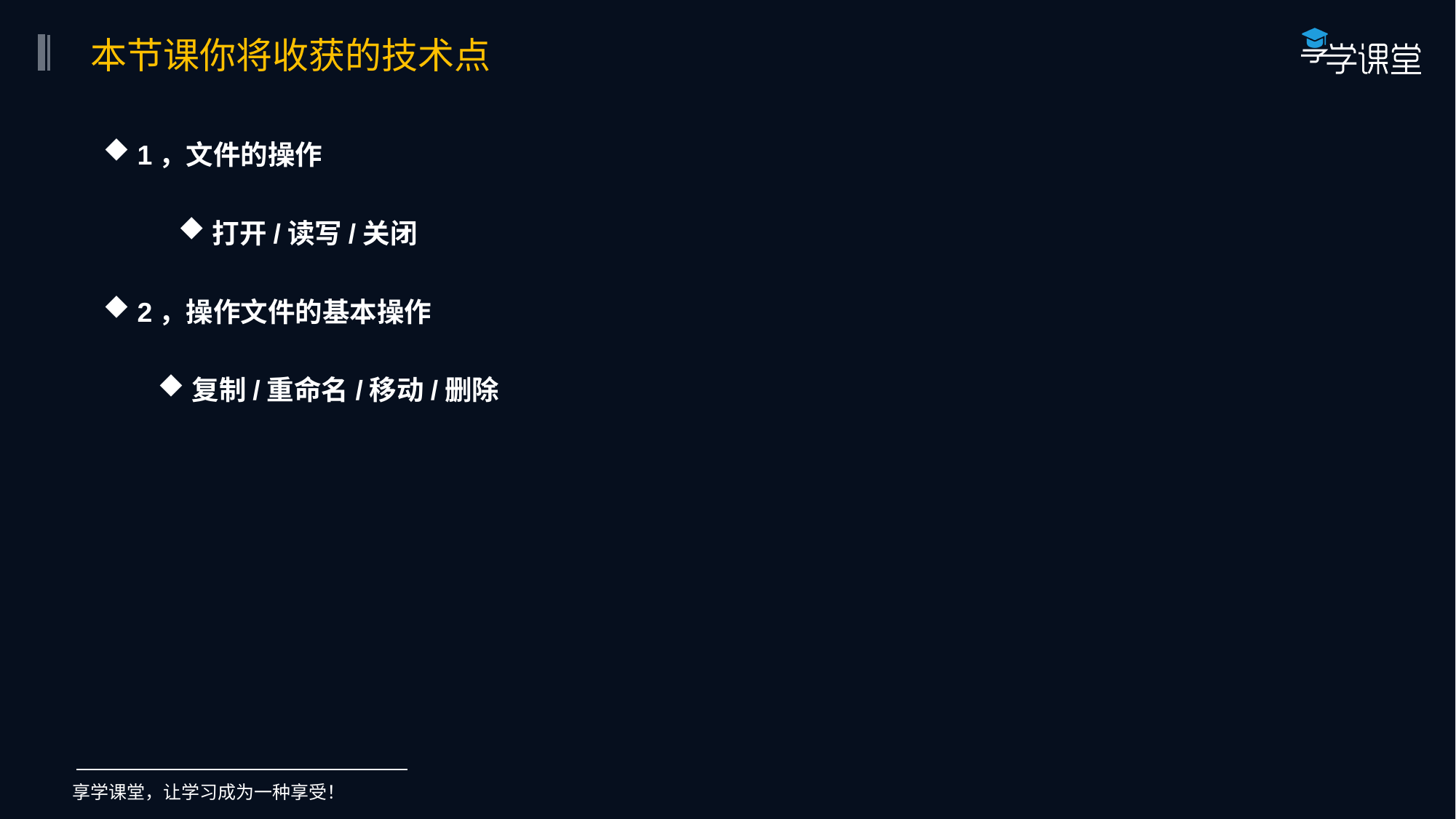

本节课你将收获的技术点
1，文件的操作
打开/读写/关闭
2，操作文件的基本操作
复制/重命名/移动/删除